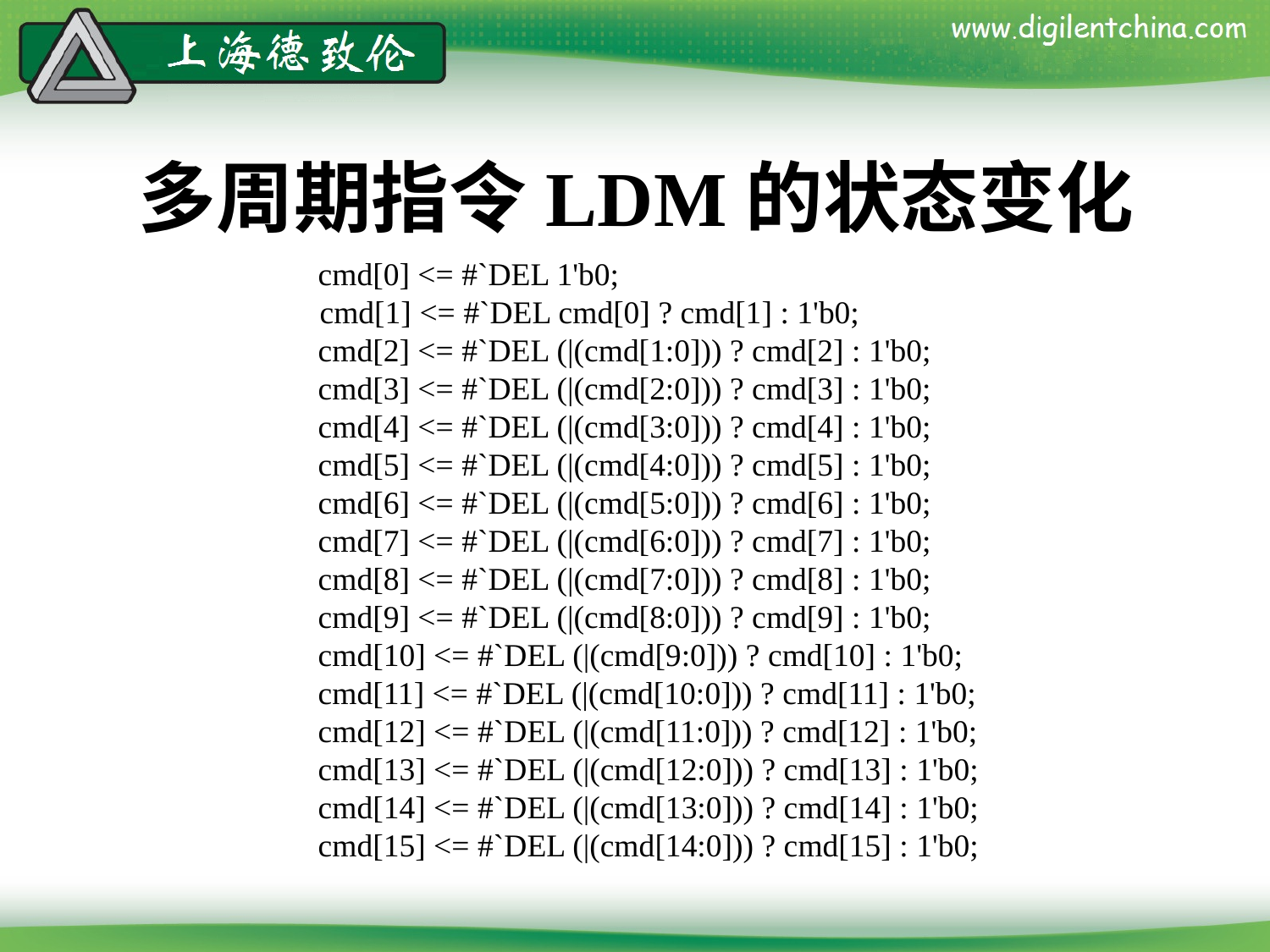

# 多周期指令LDM的状态变化
	cmd[0] <= #`DEL 1'b0;
                cmd[1] <= #`DEL cmd[0] ? cmd[1] : 1'b0;
	cmd[2] <= #`DEL (|(cmd[1:0])) ? cmd[2] : 1'b0;
	cmd[3] <= #`DEL (|(cmd[2:0])) ? cmd[3] : 1'b0;
	cmd[4] <= #`DEL (|(cmd[3:0])) ? cmd[4] : 1'b0;
	cmd[5] <= #`DEL (|(cmd[4:0])) ? cmd[5] : 1'b0;
	cmd[6] <= #`DEL (|(cmd[5:0])) ? cmd[6] : 1'b0;
	cmd[7] <= #`DEL (|(cmd[6:0])) ? cmd[7] : 1'b0;
	cmd[8] <= #`DEL (|(cmd[7:0])) ? cmd[8] : 1'b0;
	cmd[9] <= #`DEL (|(cmd[8:0])) ? cmd[9] : 1'b0;
	cmd[10] <= #`DEL (|(cmd[9:0])) ? cmd[10] : 1'b0;
	cmd[11] <= #`DEL (|(cmd[10:0])) ? cmd[11] : 1'b0;
	cmd[12] <= #`DEL (|(cmd[11:0])) ? cmd[12] : 1'b0;
	cmd[13] <= #`DEL (|(cmd[12:0])) ? cmd[13] : 1'b0;
	cmd[14] <= #`DEL (|(cmd[13:0])) ? cmd[14] : 1'b0;
	cmd[15] <= #`DEL (|(cmd[14:0])) ? cmd[15] : 1'b0;